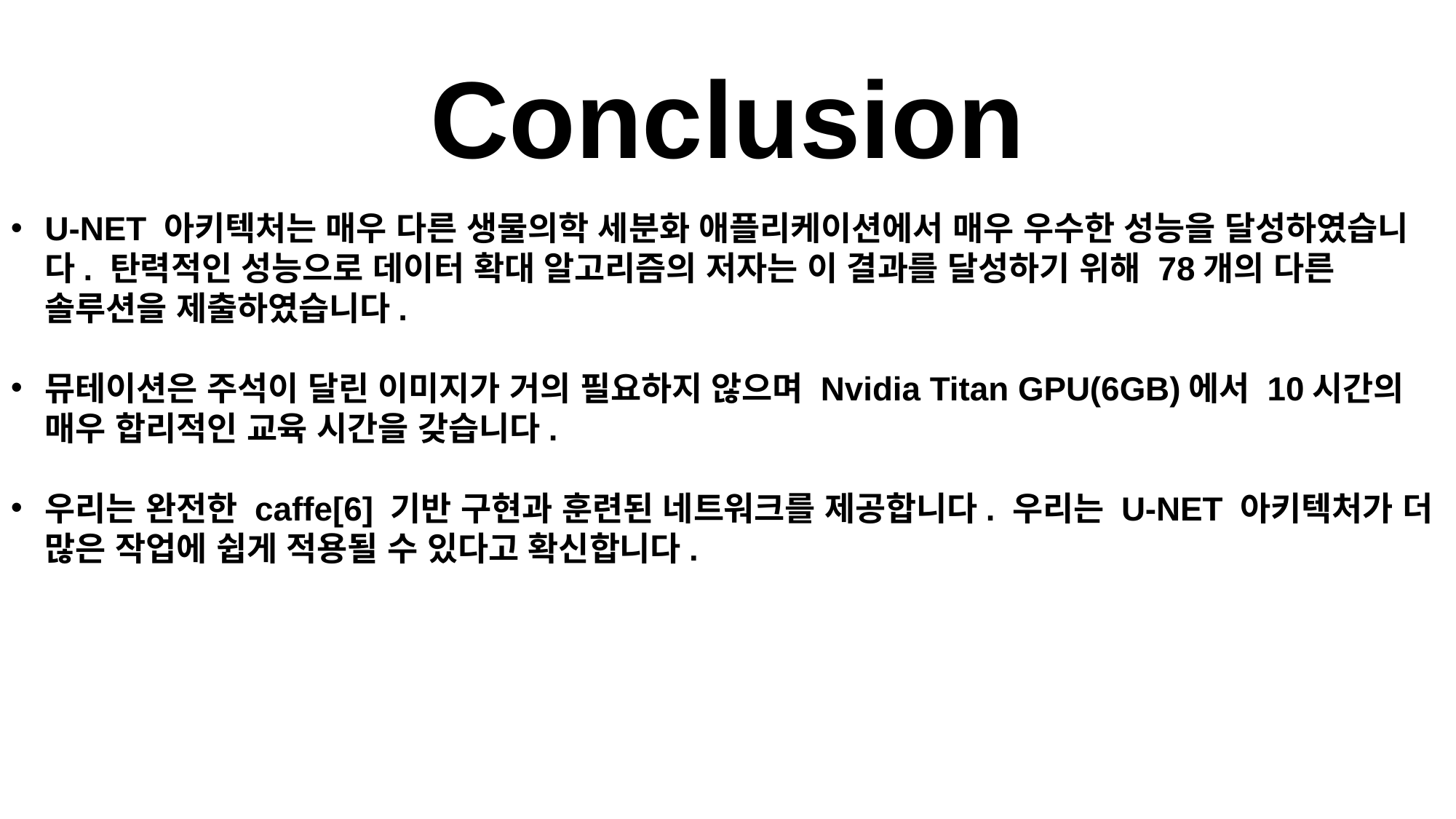

# Conclusion
U-NET 아키텍처는 매우 다른 생물의학 세분화 애플리케이션에서 매우 우수한 성능을 달성하였습니다. 탄력적인 성능으로 데이터 확대 알고리즘의 저자는 이 결과를 달성하기 위해 78개의 다른 솔루션을 제출하였습니다.

뮤테이션은 주석이 달린 이미지가 거의 필요하지 않으며 Nvidia Titan GPU(6GB)에서 10시간의 매우 합리적인 교육 시간을 갖습니다.

우리는 완전한 caffe[6] 기반 구현과 훈련된 네트워크를 제공합니다. 우리는 U-NET 아키텍처가 더 많은 작업에 쉽게 적용될 수 있다고 확신합니다.